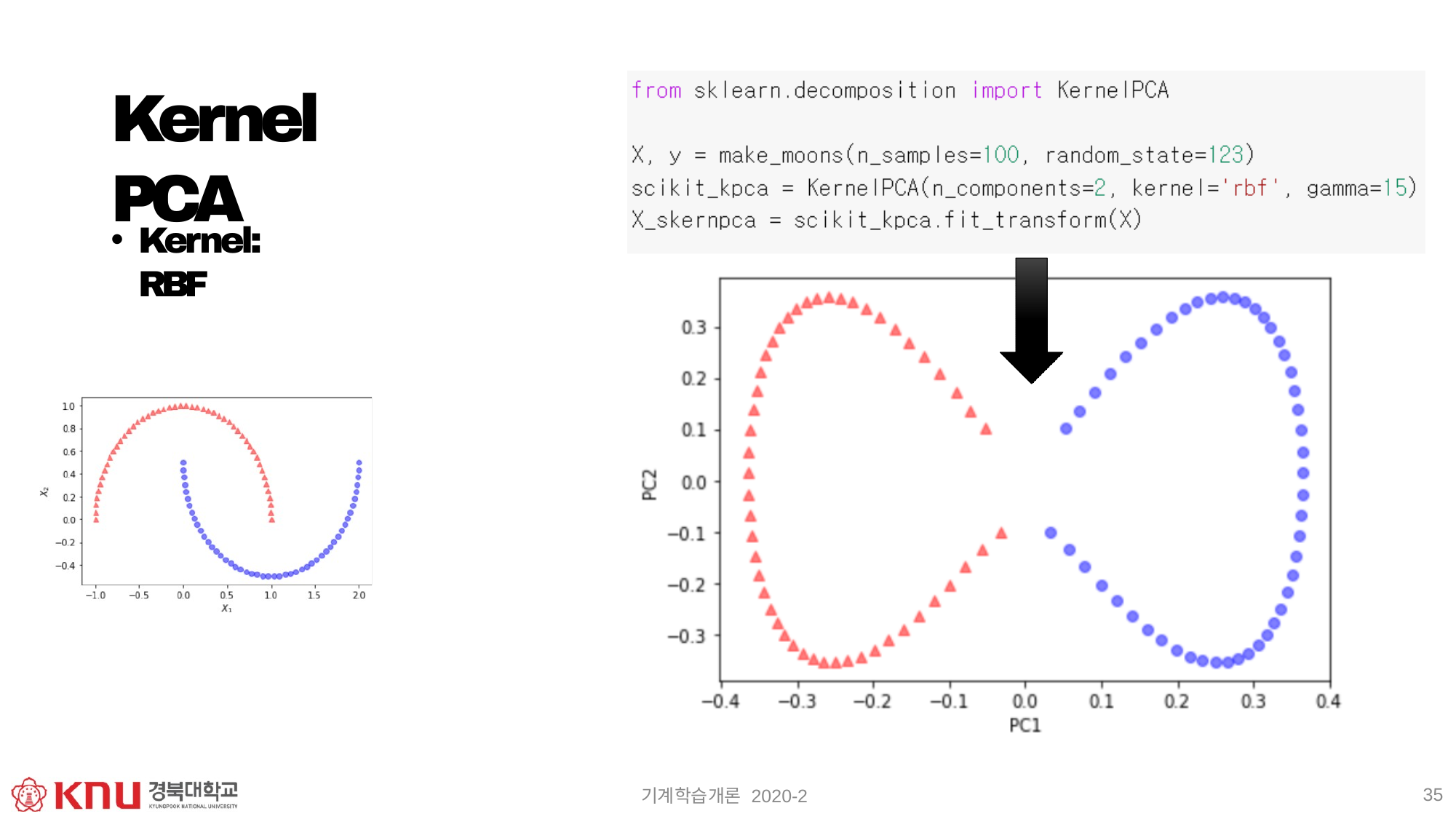

# Kernel PCA
Kernel: RBF

35
기계학습개론 2020-2